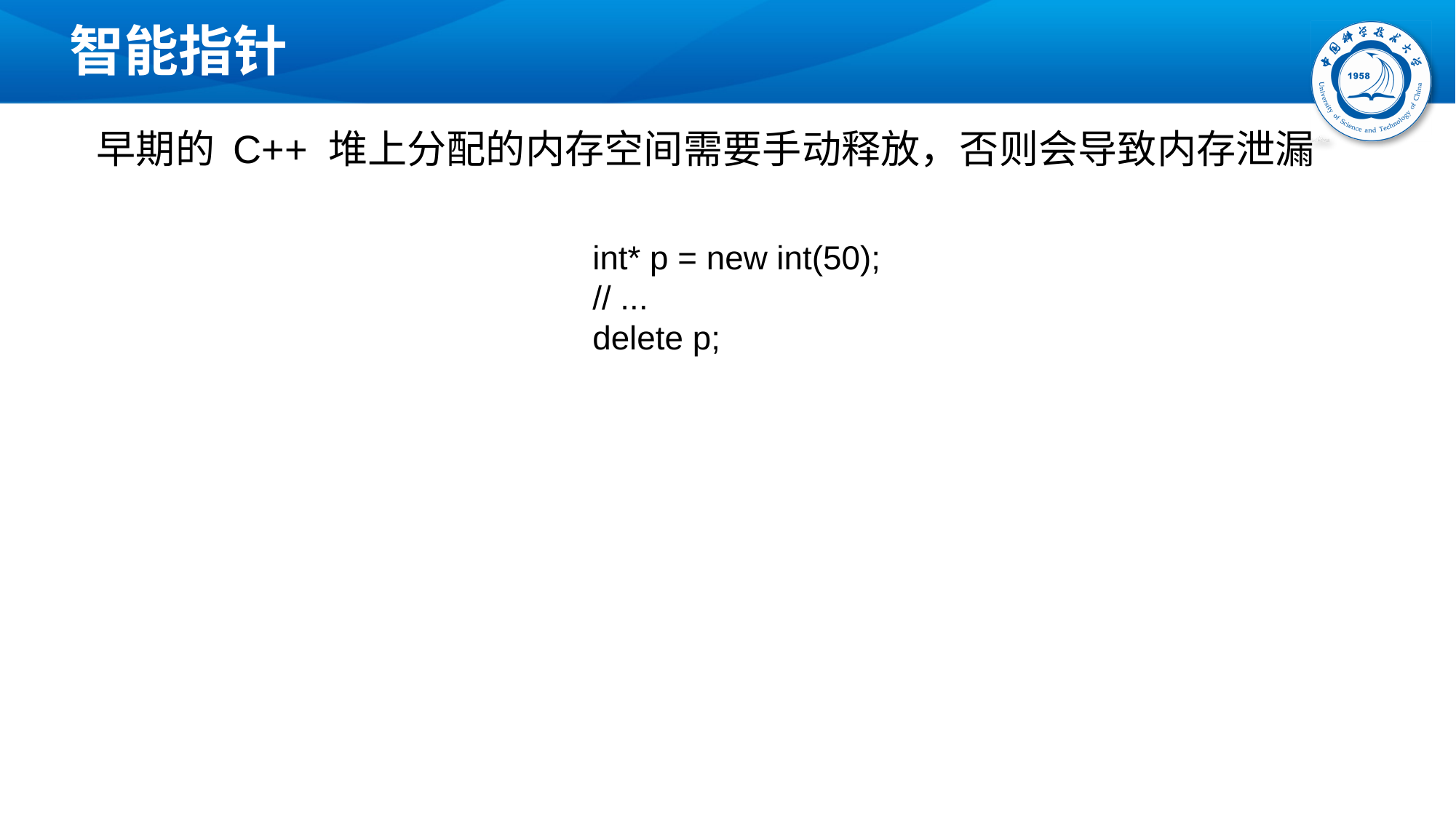

# 智能指针
早期的 C++ 堆上分配的内存空间需要手动释放，否则会导致内存泄漏
int* p = new int(50);
// ...
delete p;